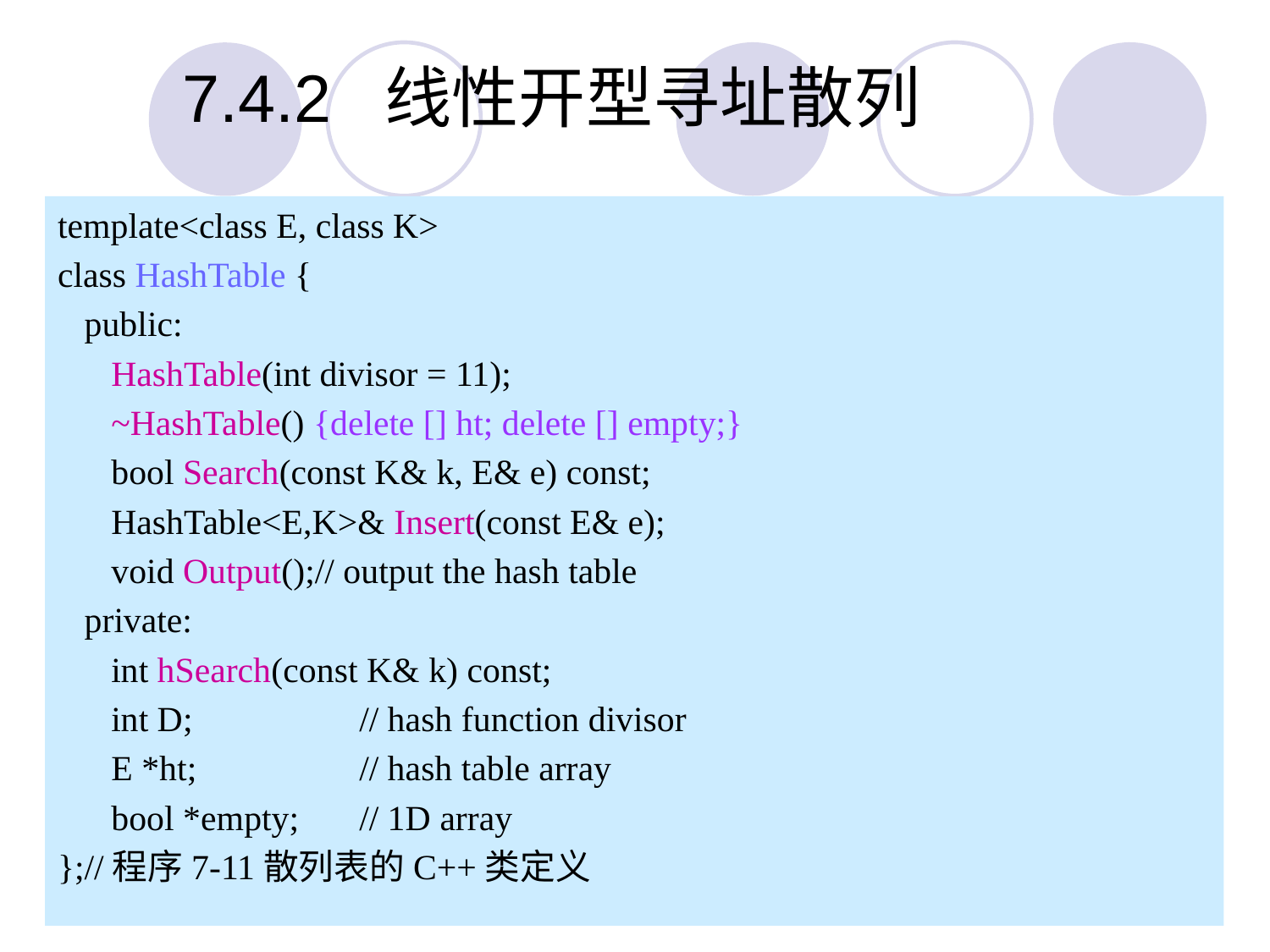

7.4.2  线性开型寻址散列
60

template<class E, class K>
class HashTable {
   public:
      HashTable(int divisor = 11);
      ~HashTable() {delete [] ht; delete [] empty;}
      bool Search(const K& k, E& e) const;
      HashTable<E,K>& Insert(const E& e);
      void Output();// output the hash table
   private:
      int hSearch(const K& k) const;
      int D; 		// hash function divisor
      E *ht; 		// hash table array
      bool *empty; 	// 1D array
};//程序7-11散列表的C++类定义